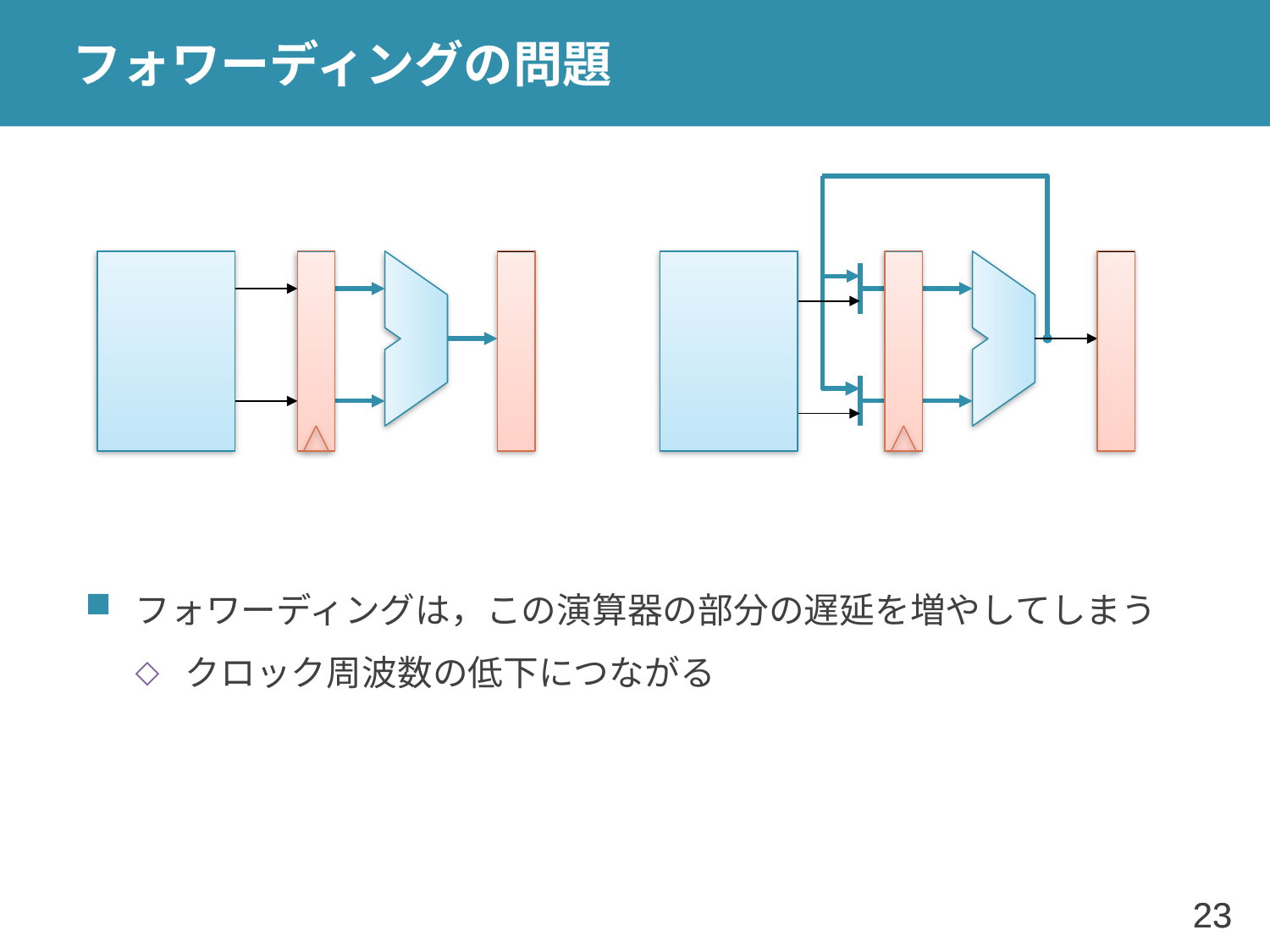

# フォワーディングの問題

フォワーディングは，この演算器の部分の遅延を増やしてしまう
クロック周波数の低下につながる